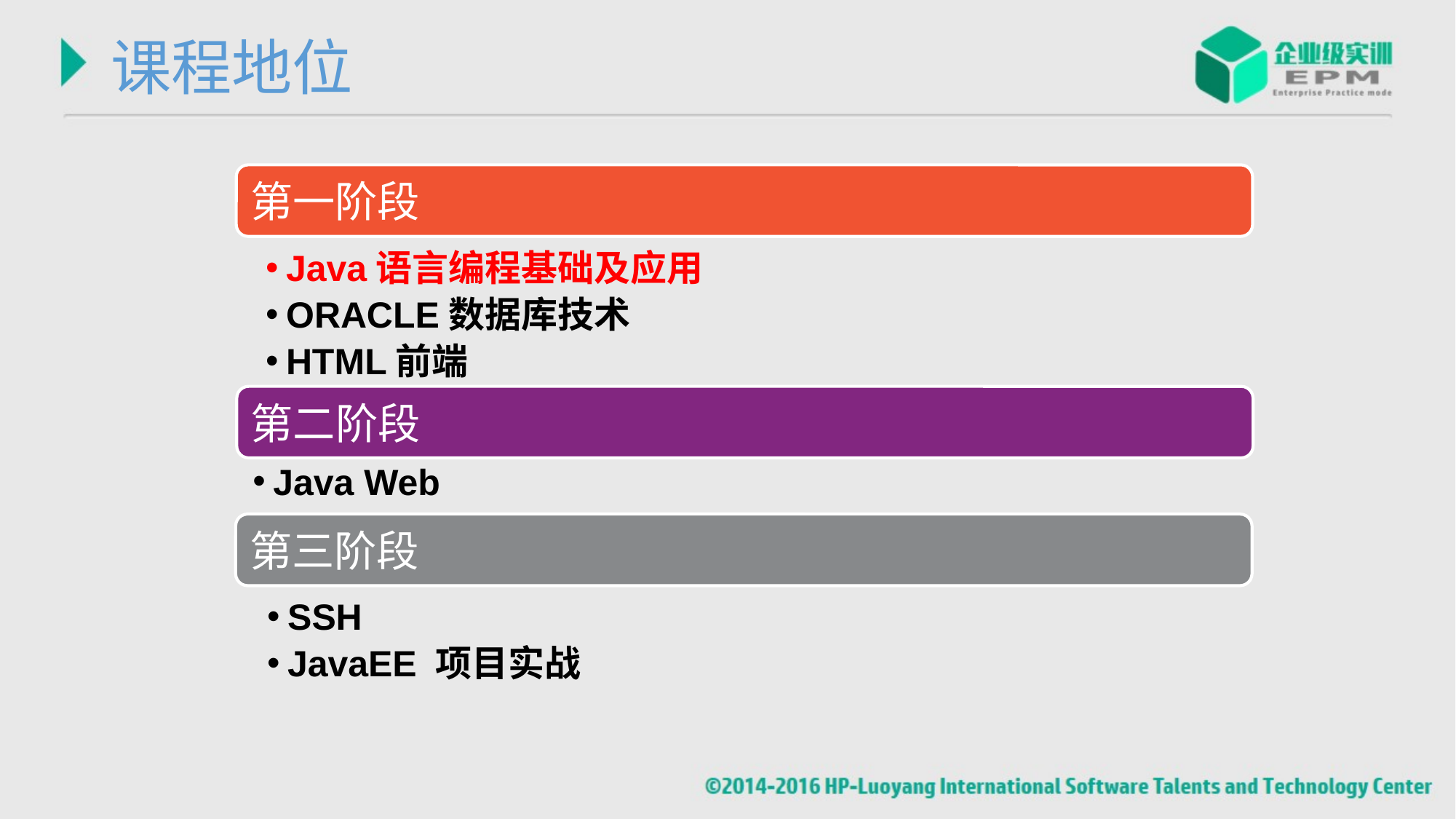

# 课程地位
第一阶段
Java语言编程基础及应用
ORACLE数据库技术
HTML前端

第二阶段
Java Web
第三阶段

第三阶段
SSH
JavaEE 项目实战